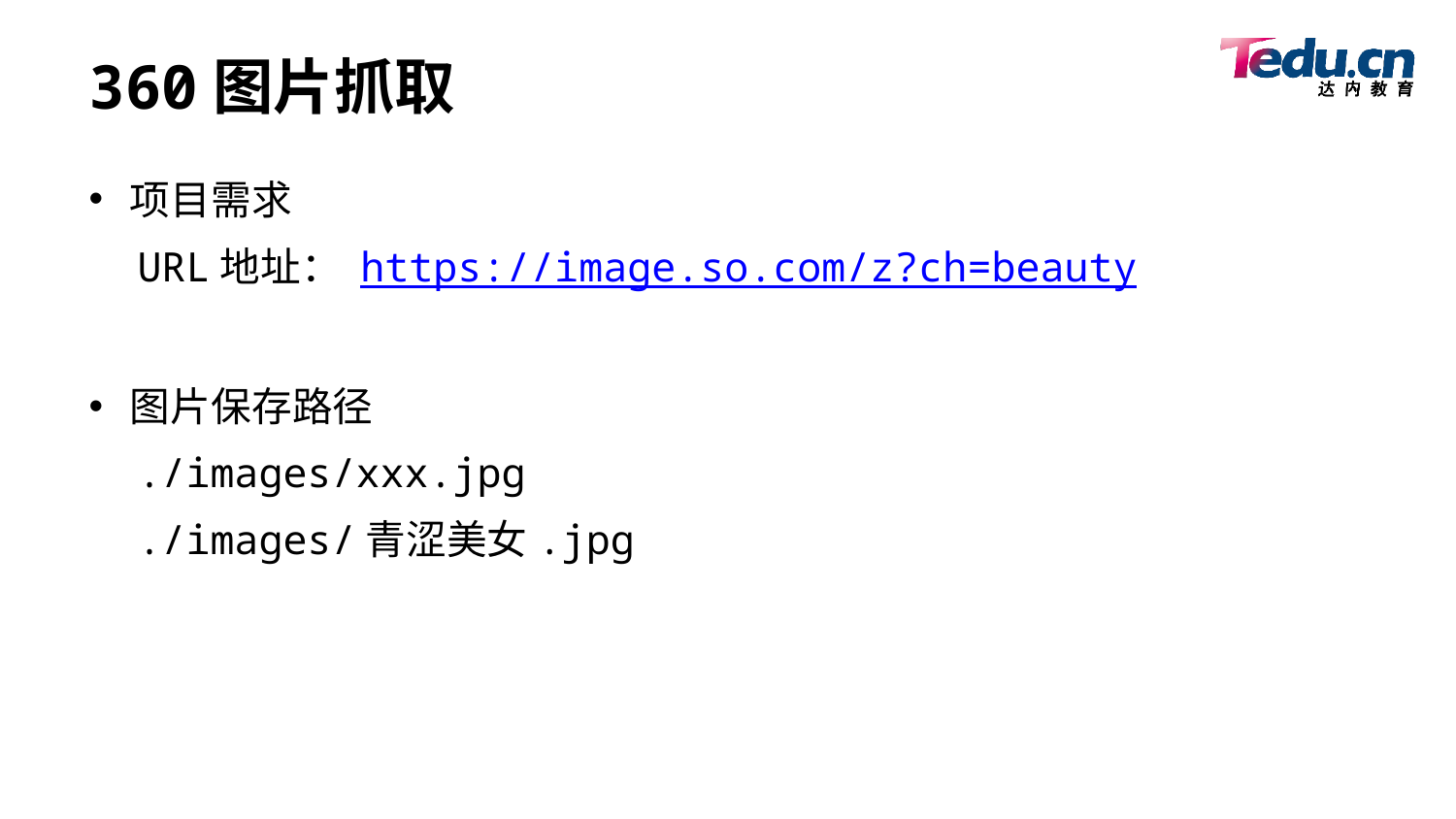

# 360图片抓取
项目需求
  URL地址： https://image.so.com/z?ch=beauty

图片保存路径
  ./images/xxx.jpg
  ./images/青涩美女.jpg